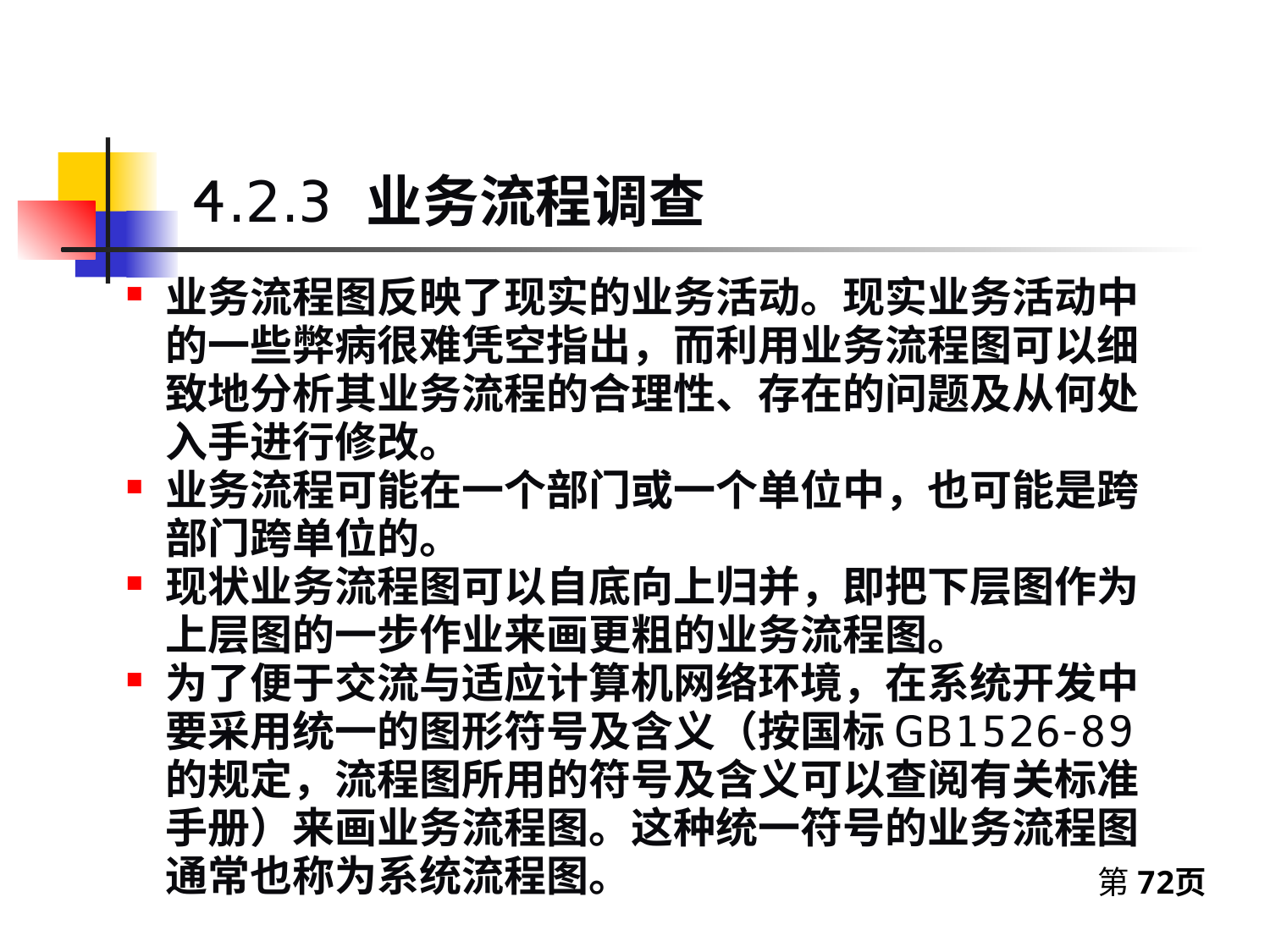

4.2.3 业务流程调查
业务流程图反映了现实的业务活动。现实业务活动中的一些弊病很难凭空指出，而利用业务流程图可以细致地分析其业务流程的合理性、存在的问题及从何处入手进行修改。
业务流程可能在一个部门或一个单位中，也可能是跨部门跨单位的。
现状业务流程图可以自底向上归并，即把下层图作为上层图的一步作业来画更粗的业务流程图。
为了便于交流与适应计算机网络环境，在系统开发中要采用统一的图形符号及含义（按国标GB1526-89的规定，流程图所用的符号及含义可以查阅有关标准手册）来画业务流程图。这种统一符号的业务流程图通常也称为系统流程图。